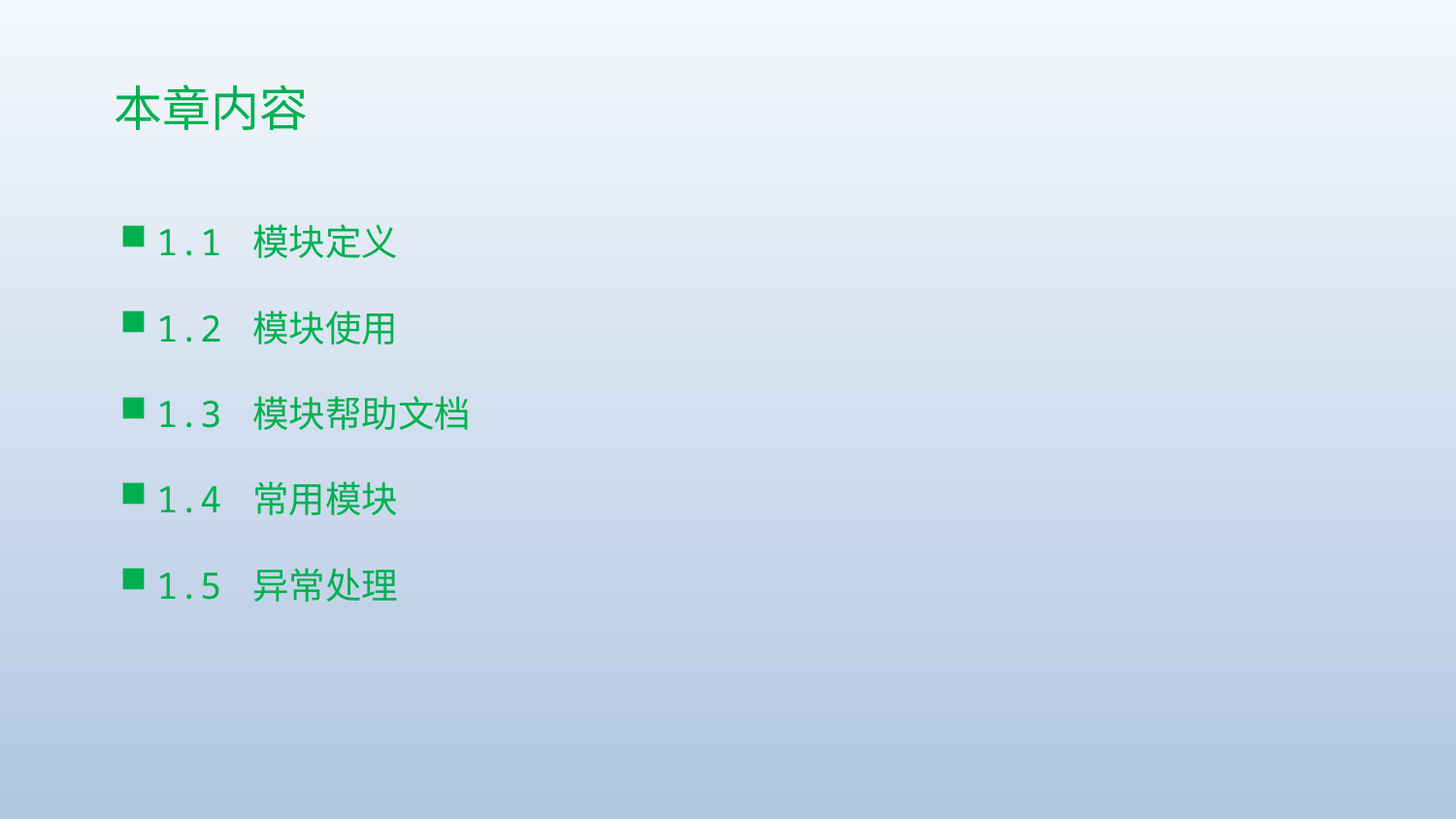

# 本章内容
1.1 模块定义
1.2 模块使用
1.3 模块帮助文档
1.4 常用模块
1.5 异常处理